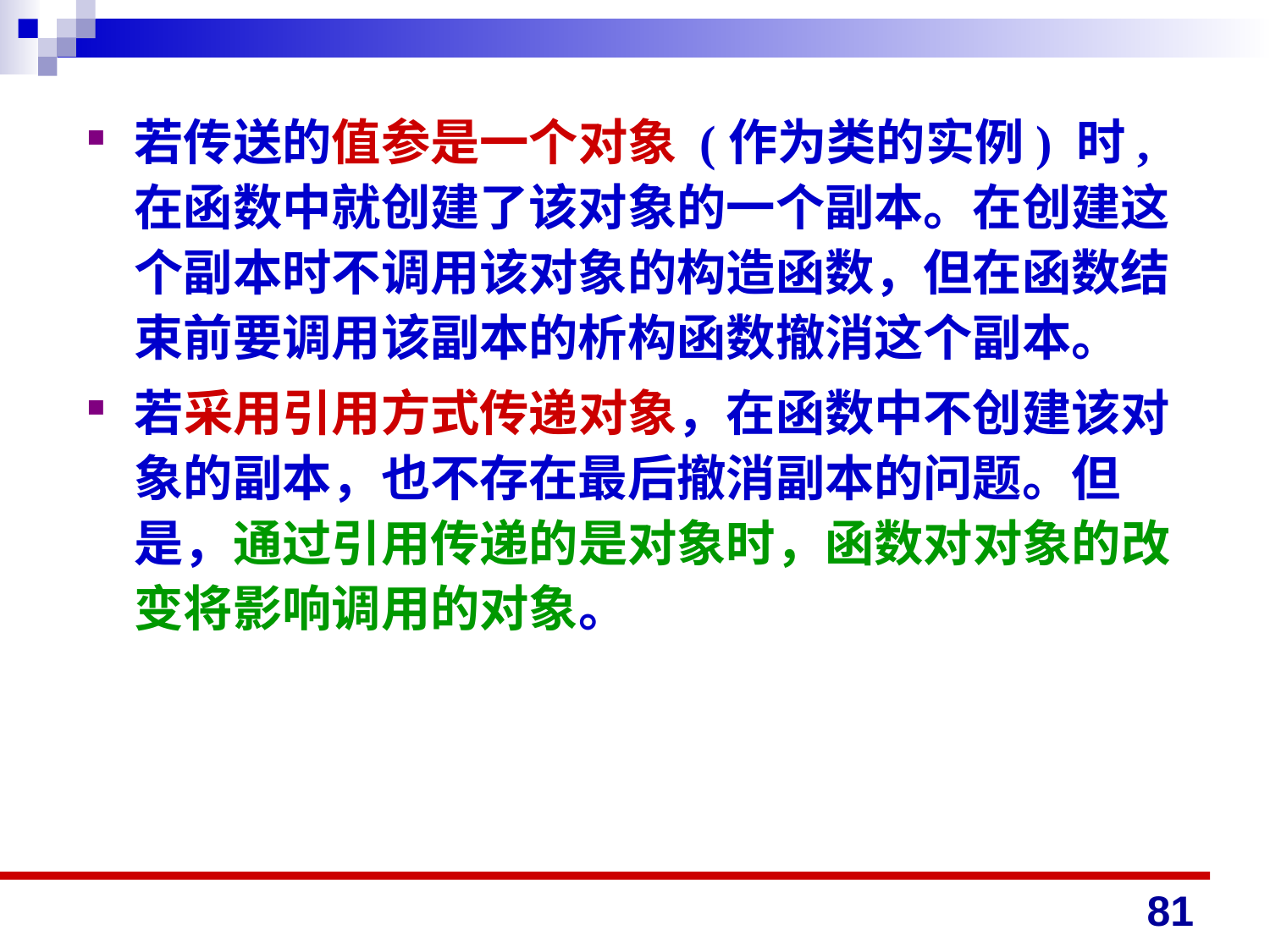

若传送的值参是一个对象 (作为类的实例) 时, 在函数中就创建了该对象的一个副本。在创建这个副本时不调用该对象的构造函数，但在函数结束前要调用该副本的析构函数撤消这个副本。
若采用引用方式传递对象，在函数中不创建该对象的副本，也不存在最后撤消副本的问题。但是，通过引用传递的是对象时，函数对对象的改变将影响调用的对象。
81